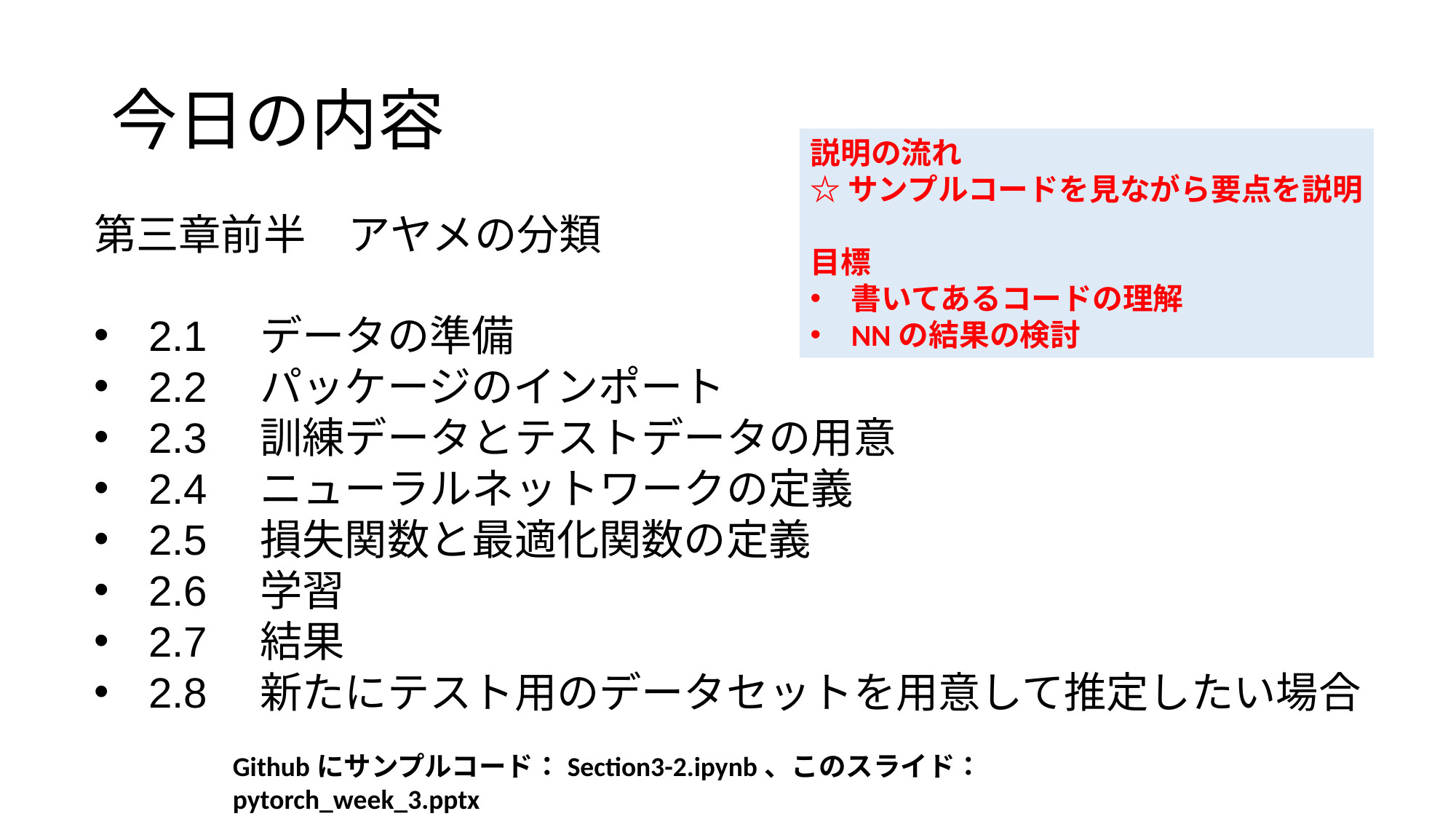

# 今日の内容
説明の流れ
☆サンプルコードを見ながら要点を説明

目標
書いてあるコードの理解
NNの結果の検討
第三章前半　アヤメの分類

2.1　データの準備
2.2　パッケージのインポート
2.3　訓練データとテストデータの用意
2.4　ニューラルネットワークの定義
2.5　損失関数と最適化関数の定義
2.6　学習
2.7　結果
2.8　新たにテスト用のデータセットを用意して推定したい場合

Githubにサンプルコード：Section3-2.ipynb、このスライド：pytorch_week_3.pptx